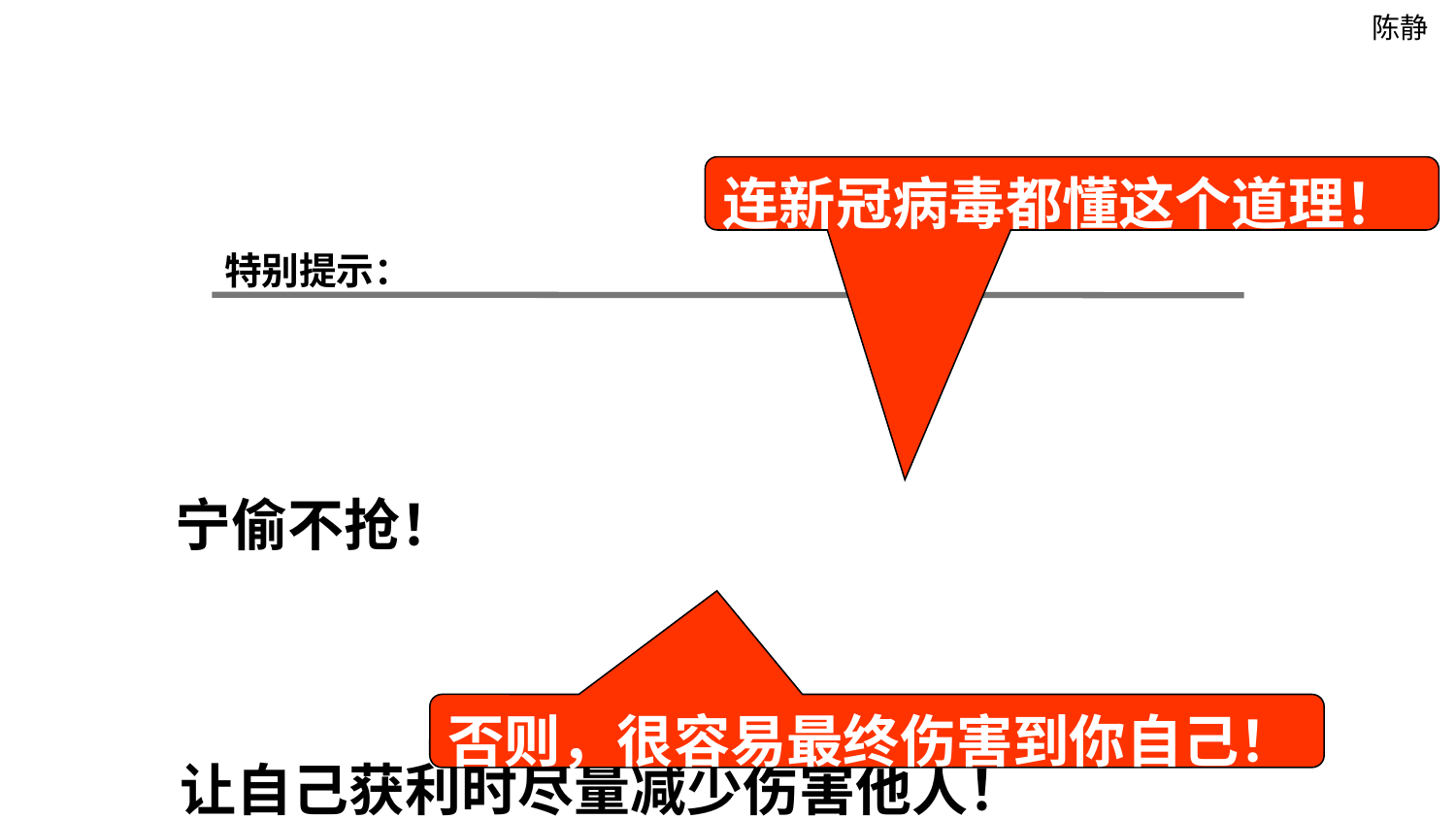

陈静
特别提示：
   宁偷不抢！
   让自己获利时尽量减少伤害他人！

连新冠病毒都懂这个道理！

否则，很容易最终伤害到你自己！